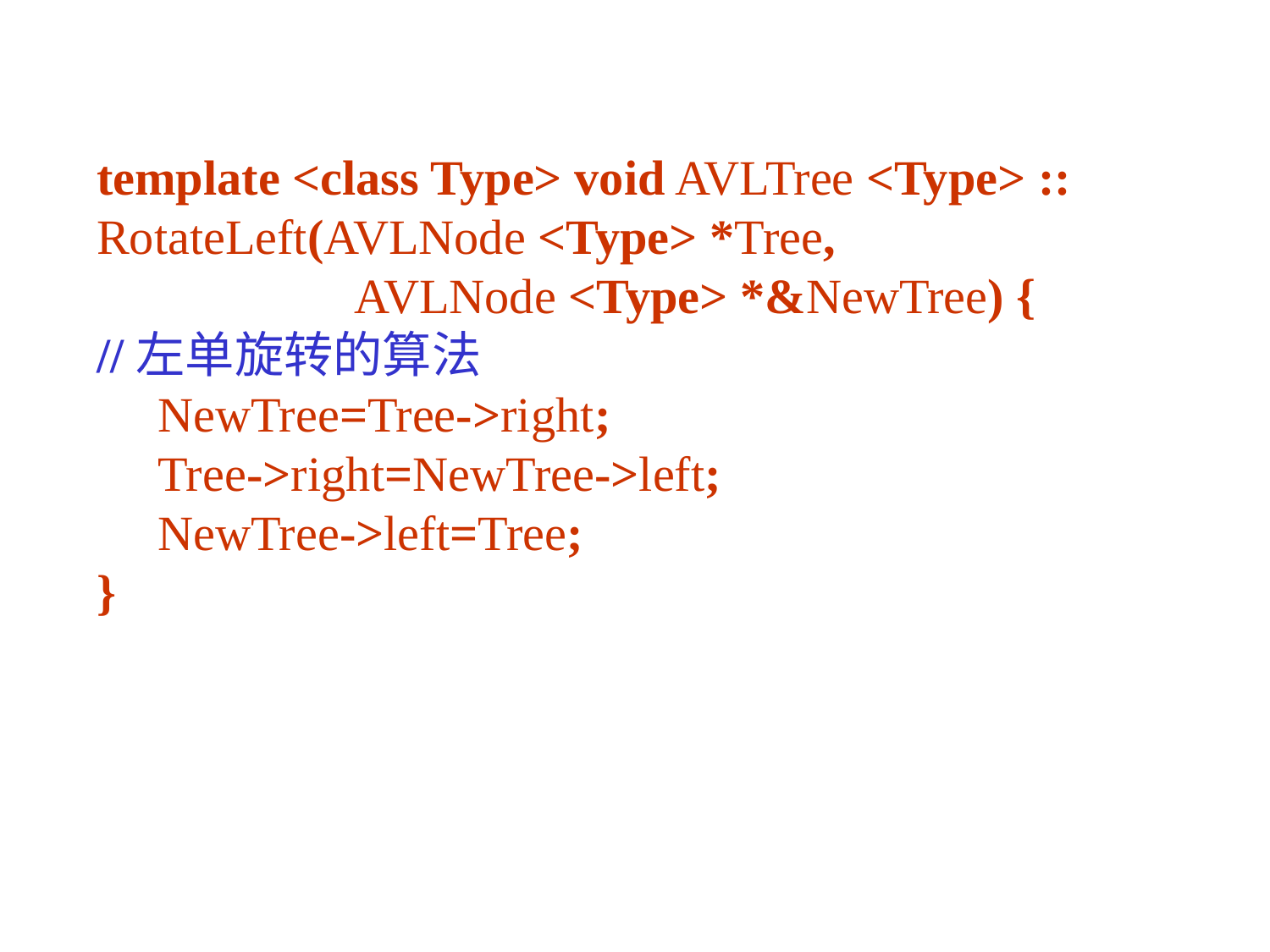

template <class Type> void AVLTree <Type> ::
RotateLeft(AVLNode <Type> *Tree,
                     AVLNode <Type> *&NewTree) {
//左单旋转的算法
     NewTree=Tree->right;
     Tree->right=NewTree->left;
     NewTree->left=Tree;
}
131